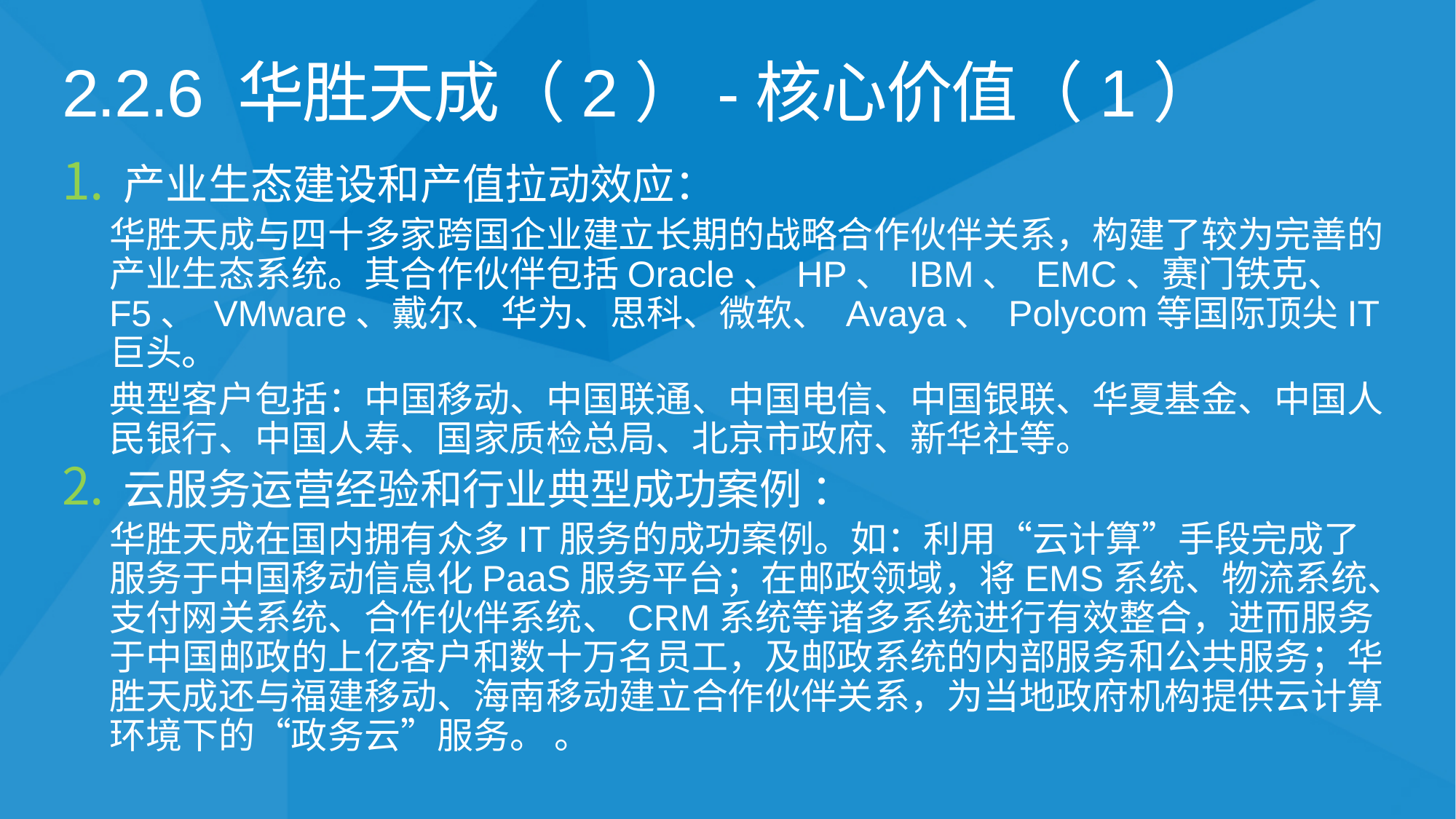

# 2.2.6 华胜天成（2）-核心价值（1）
产业生态建设和产值拉动效应：
华胜天成与四十多家跨国企业建立长期的战略合作伙伴关系，构建了较为完善的产业生态系统。其合作伙伴包括Oracle、 HP、 IBM、 EMC、赛门铁克、 F5、 VMware、戴尔、华为、思科、微软、 Avaya、 Polycom等国际顶尖IT巨头。
典型客户包括：中国移动、中国联通、中国电信、中国银联、华夏基金、中国人民银行、中国人寿、国家质检总局、北京市政府、新华社等。
云服务运营经验和行业典型成功案例 ：
华胜天成在国内拥有众多IT服务的成功案例。如：利用“云计算”手段完成了服务于中国移动信息化PaaS服务平台；在邮政领域，将EMS系统、物流系统、支付网关系统、合作伙伴系统、CRM系统等诸多系统进行有效整合，进而服务于中国邮政的上亿客户和数十万名员工，及邮政系统的内部服务和公共服务；华胜天成还与福建移动、海南移动建立合作伙伴关系，为当地政府机构提供云计算环境下的“政务云”服务。 。